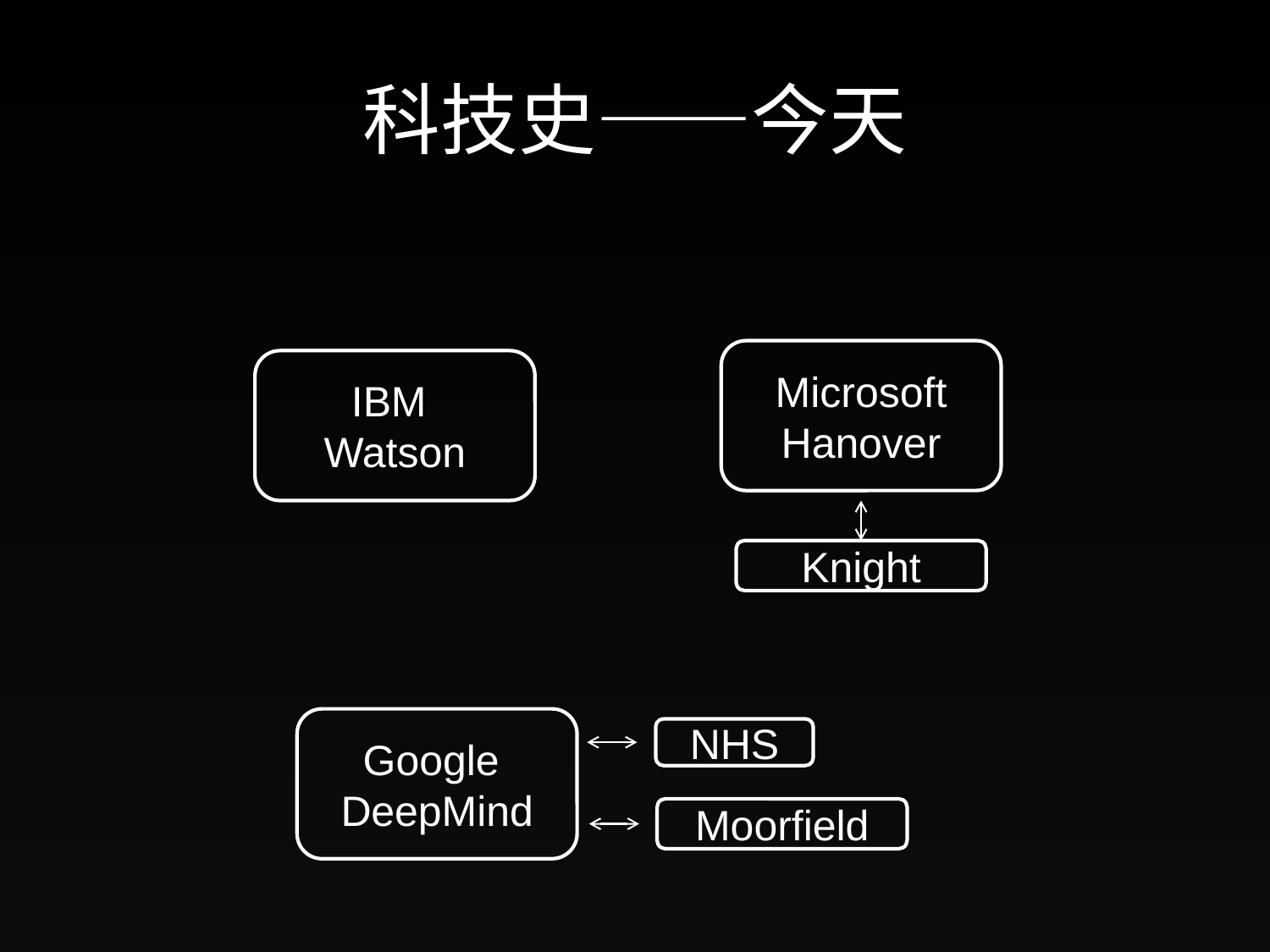

# 科技史——今天
Microsoft
Hanover
Knight
IBM
Watson
Google  DeepMind
NHS
Moorfield